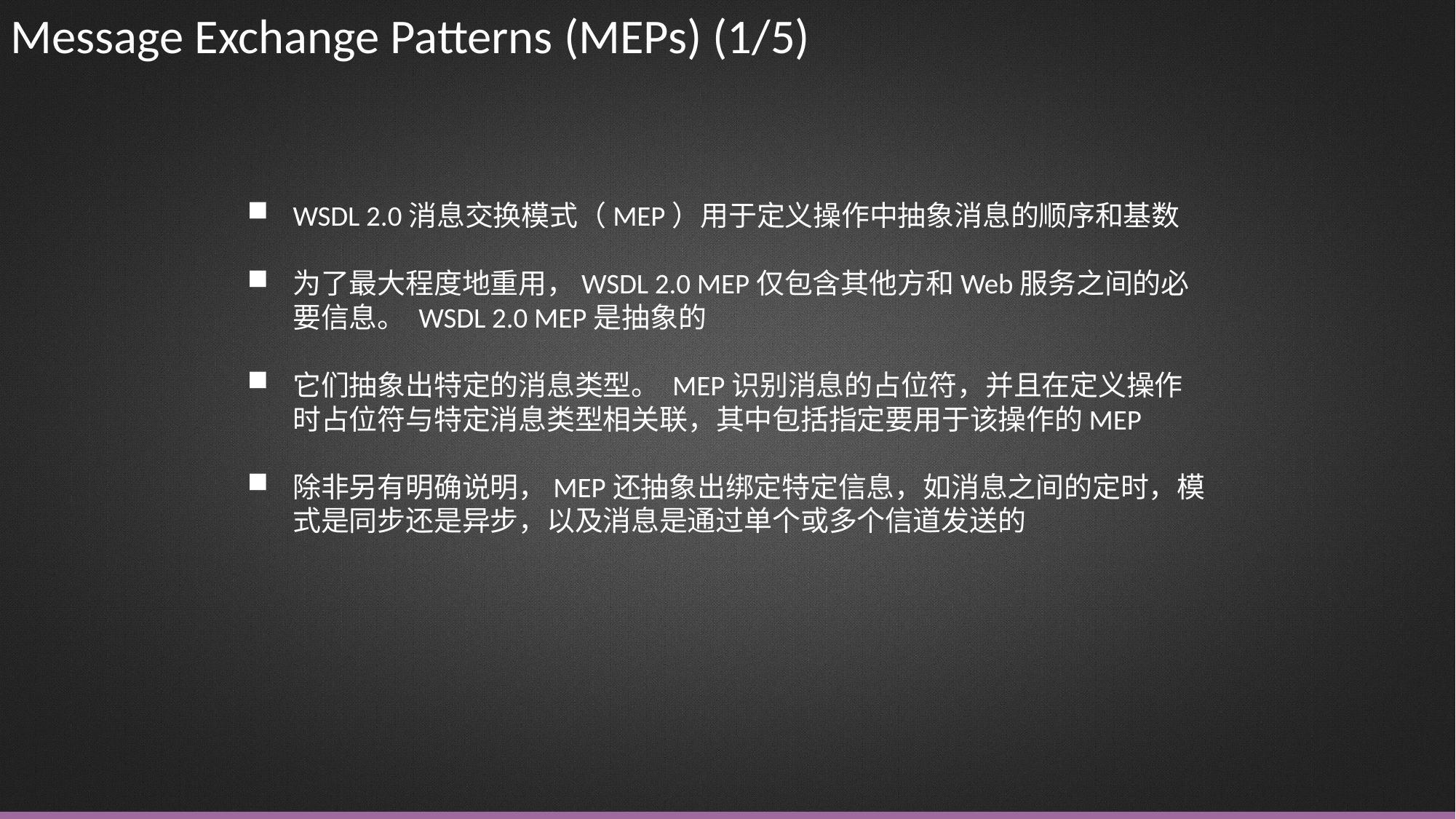

Message Exchange Patterns (MEPs) (1/5)
WSDL 2.0消息交换模式（MEP）用于定义操作中抽象消息的顺序和基数

为了最大程度地重用，WSDL 2.0 MEP仅包含其他方和Web服务之间的必要信息。 WSDL 2.0 MEP是抽象的

它们抽象出特定的消息类型。 MEP识别消息的占位符，并且在定义操作时占位符与特定消息类型相关联，其中包括指定要用于该操作的MEP

除非另有明确说明，MEP还抽象出绑定特定信息，如消息之间的定时，模式是同步还是异步，以及消息是通过单个或多个信道发送的